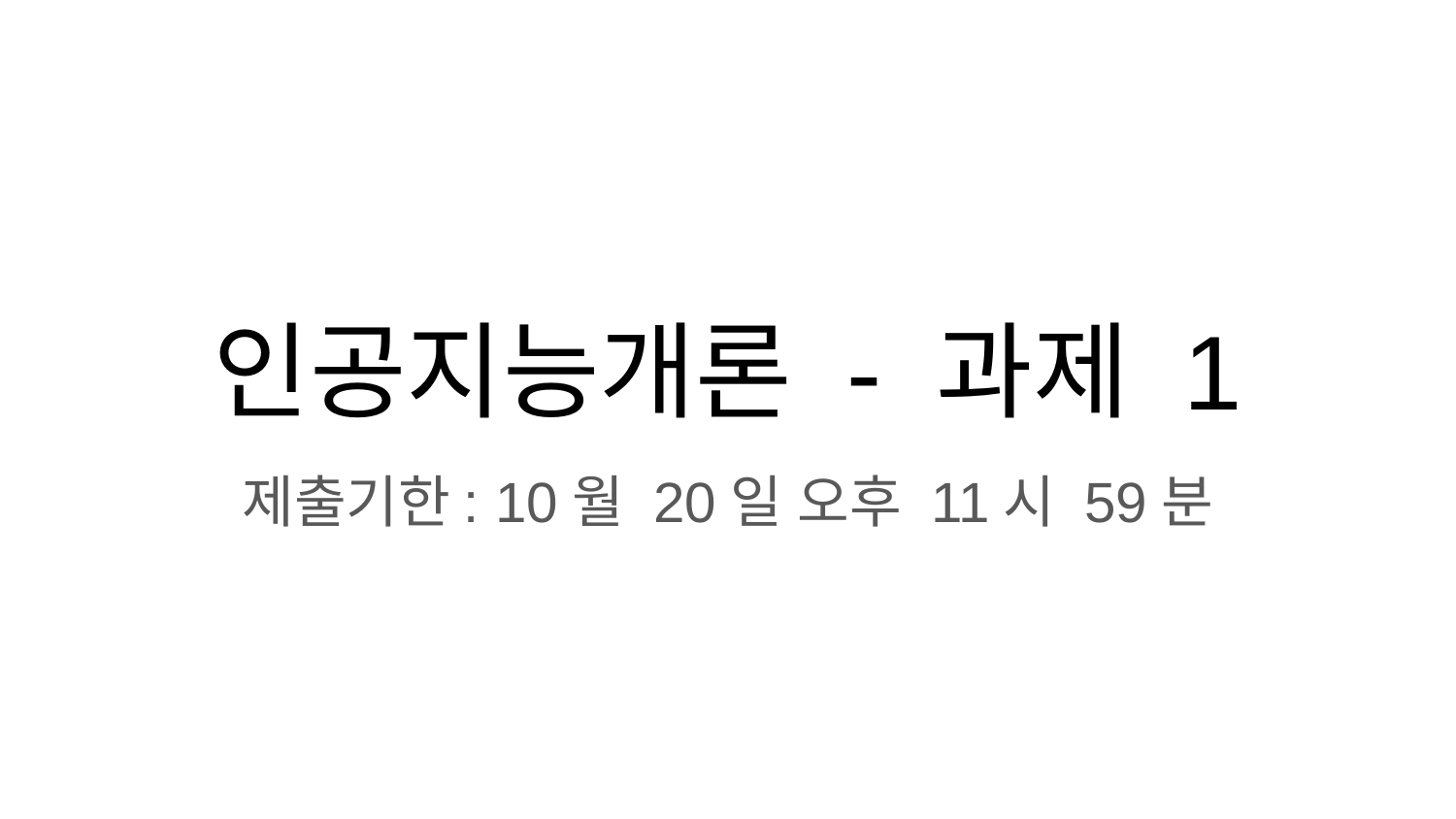

# 인공지능개론 - 과제 1
제출기한: 10월 20일 오후 11시 59분